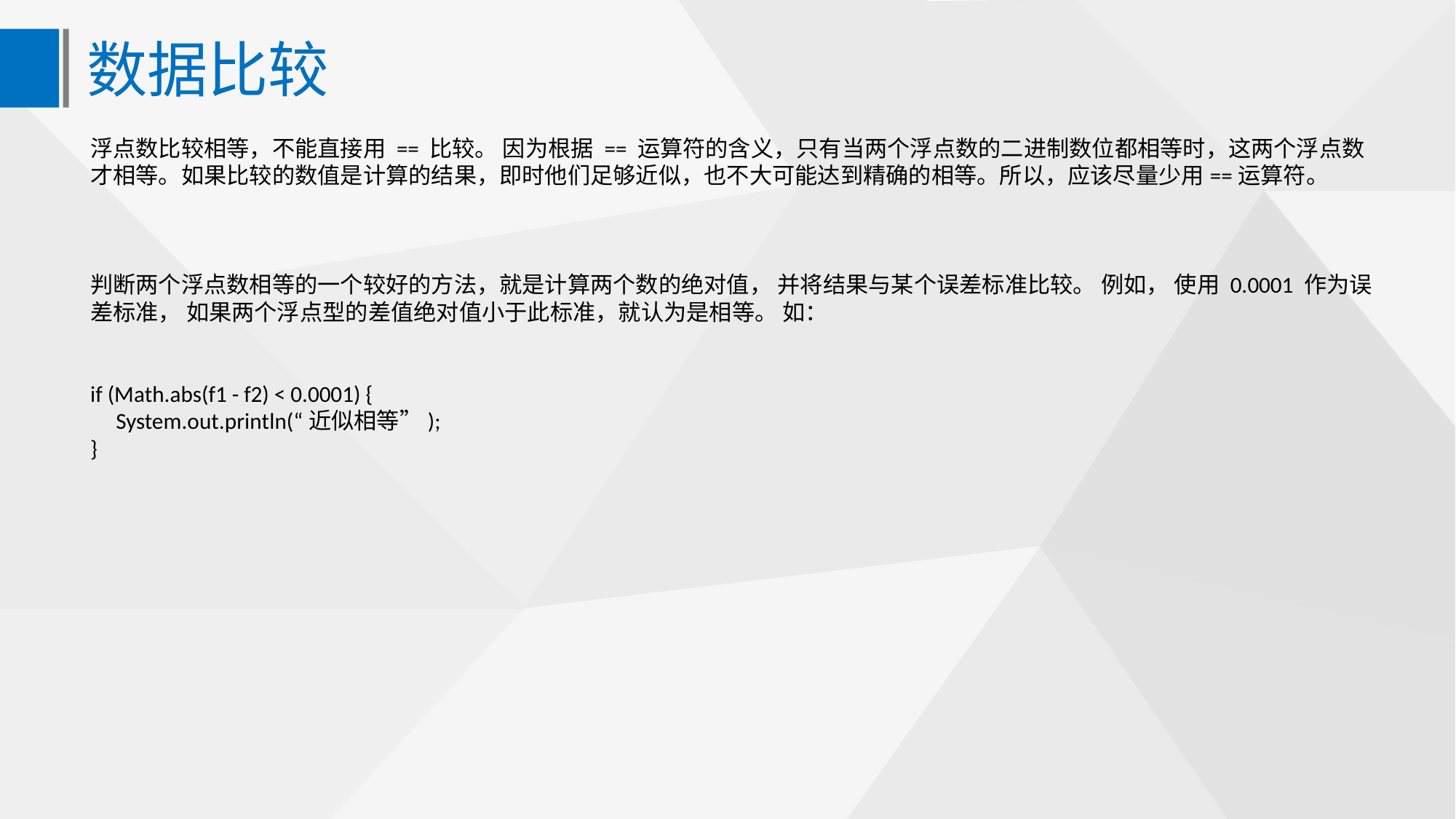

数据比较

浮点数比较相等，不能直接用 == 比较。 因为根据 == 运算符的含义，只有当两个浮点数的二进制数位都相等时，这两个浮点数才相等。如果比较的数值是计算的结果，即时他们足够近似，也不大可能达到精确的相等。所以，应该尽量少用==运算符。

判断两个浮点数相等的一个较好的方法，就是计算两个数的绝对值， 并将结果与某个误差标准比较。 例如， 使用 0.0001 作为误差标准， 如果两个浮点型的差值绝对值小于此标准，就认为是相等。 如：

if (Math.abs(f1 - f2) < 0.0001) {
     System.out.println(“近似相等”);
}